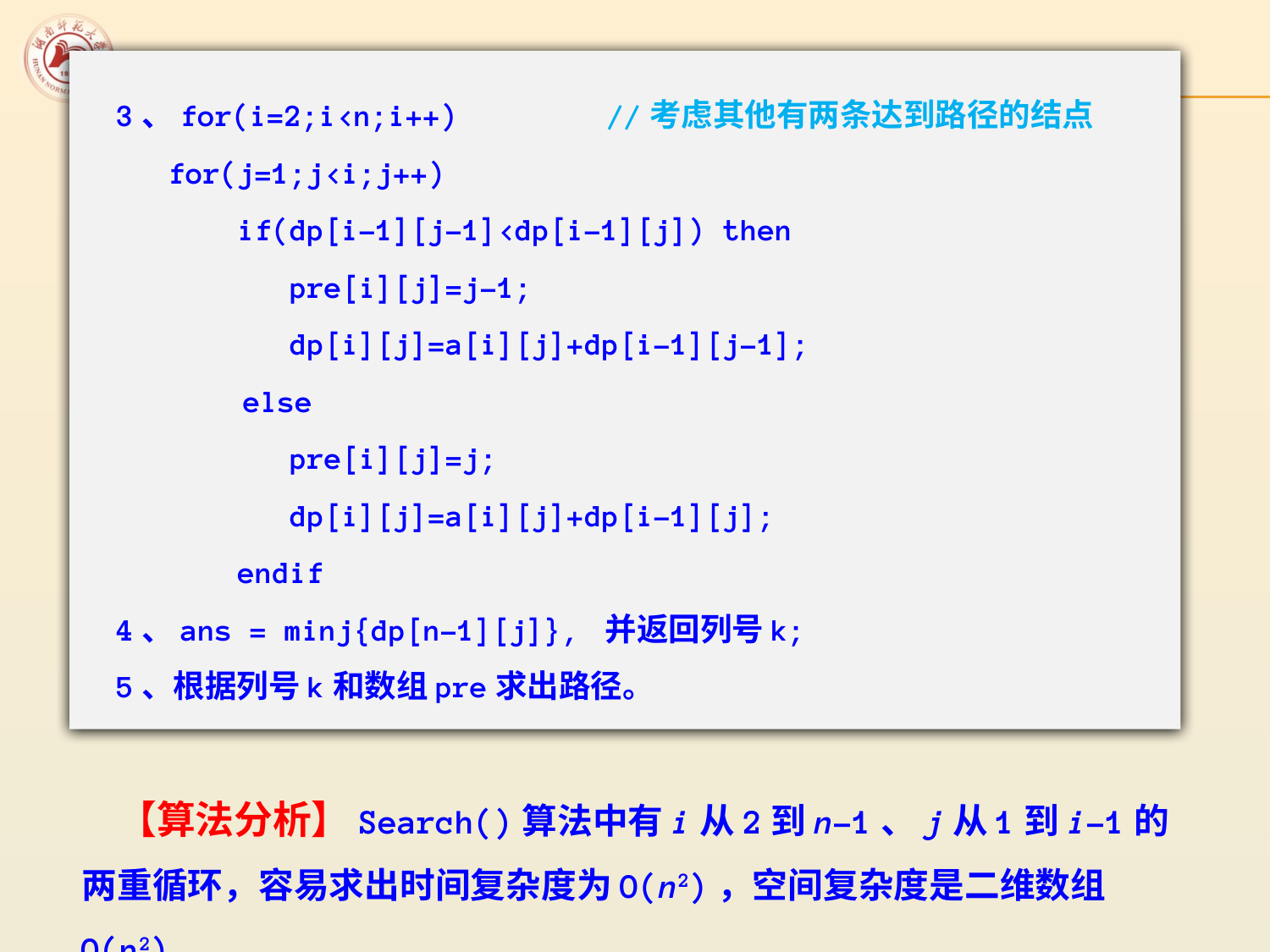

3、for(i=2;i<n;i++)		//考虑其他有两条达到路径的结点
    for(j=1;j<i;j++)
        if(dp[i-1][j-1]<dp[i-1][j]) then
           pre[i][j]=j-1;
           dp[i][j]=a[i][j]+dp[i-1][j-1];
	 else
           pre[i][j]=j;
           dp[i][j]=a[i][j]+dp[i-1][j];
        endif
 4、ans = minj{dp[n-1][j]}, 并返回列号k;
 5、根据列号k和数组pre求出路径。
   【算法分析】Search()算法中有i从2到n-1、j从1到i-1的两重循环，容易求出时间复杂度为O(n2)，空间复杂度是二维数组O(n2)。